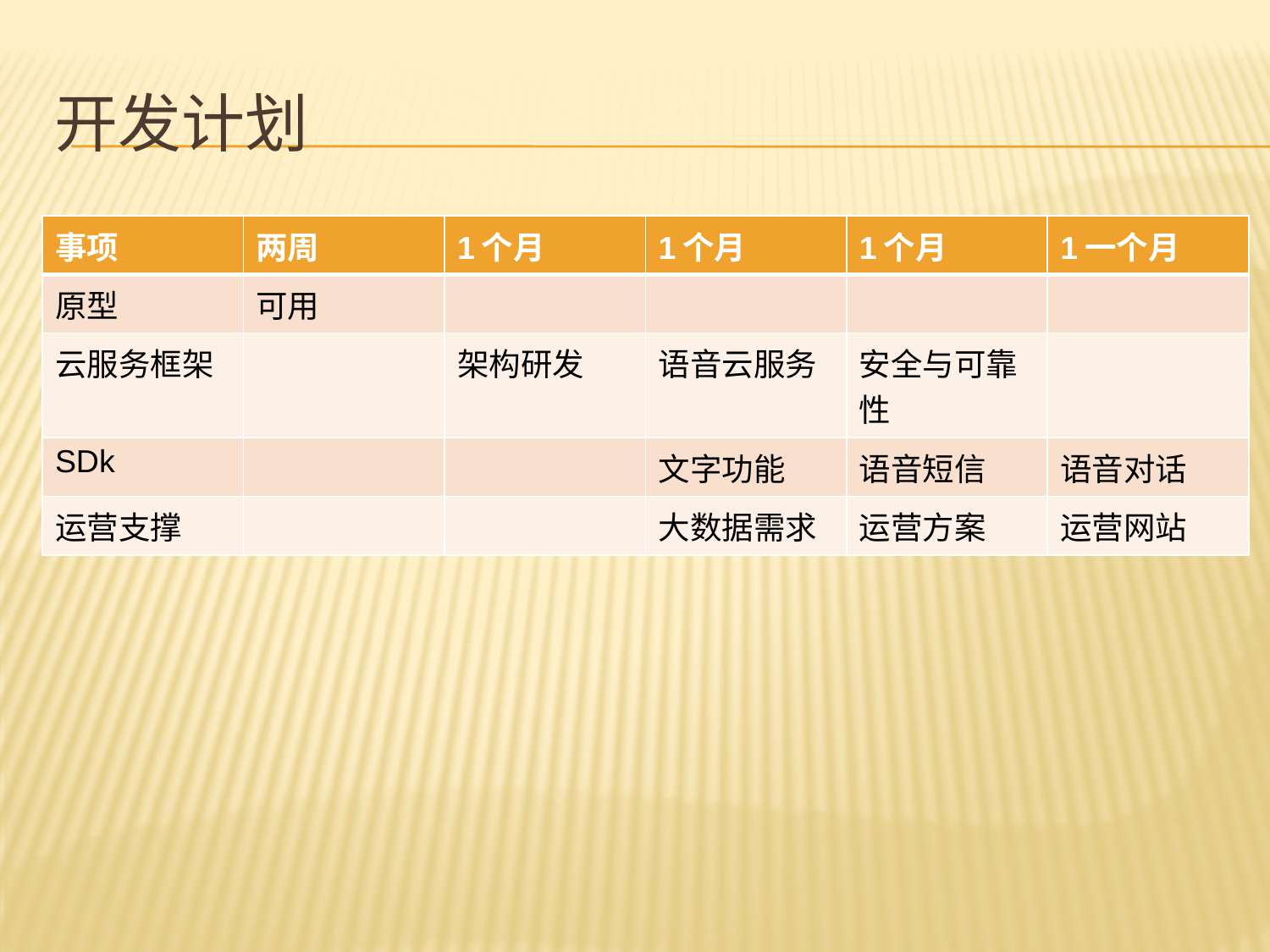

# 开发计划
| 事项 | 两周 | 1个月 | 1个月 | 1个月 | 1一个月 |
| --- | --- | --- | --- | --- | --- |
| 原型 | 可用 |  |  |  |  |
| 云服务框架 |  | 架构研发 | 语音云服务 | 安全与可靠性 |  |
| SDk |  |  | 文字功能 | 语音短信 | 语音对话 |
| 运营支撑 |  |  | 大数据需求 | 运营方案 | 运营网站 |